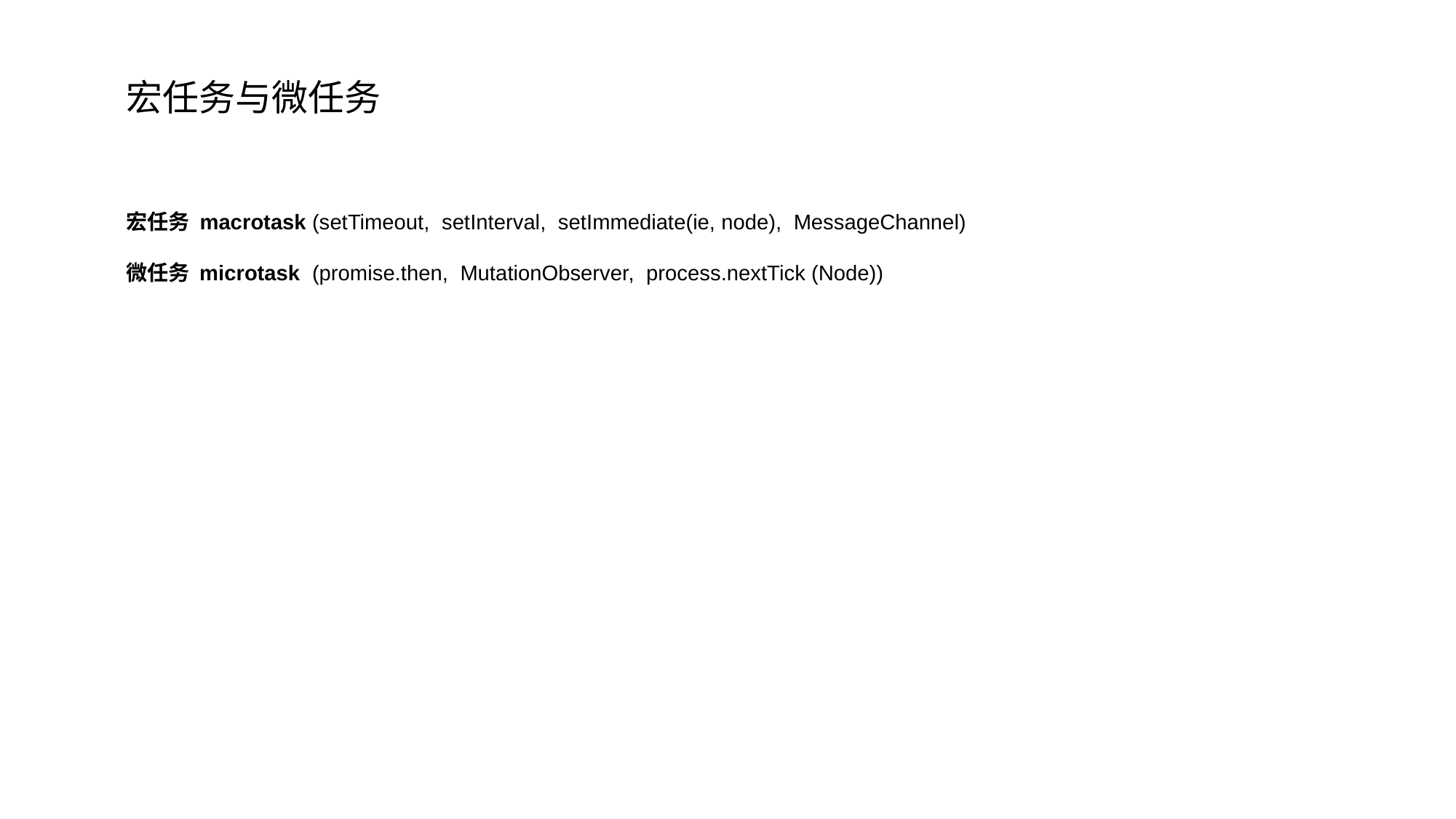

宏任务与微任务
宏任务 macrotask (setTimeout,  setInterval,  setImmediate(ie, node),  MessageChannel)

微任务 microtask  (promise.then,  MutationObserver,  process.nextTick (Node))